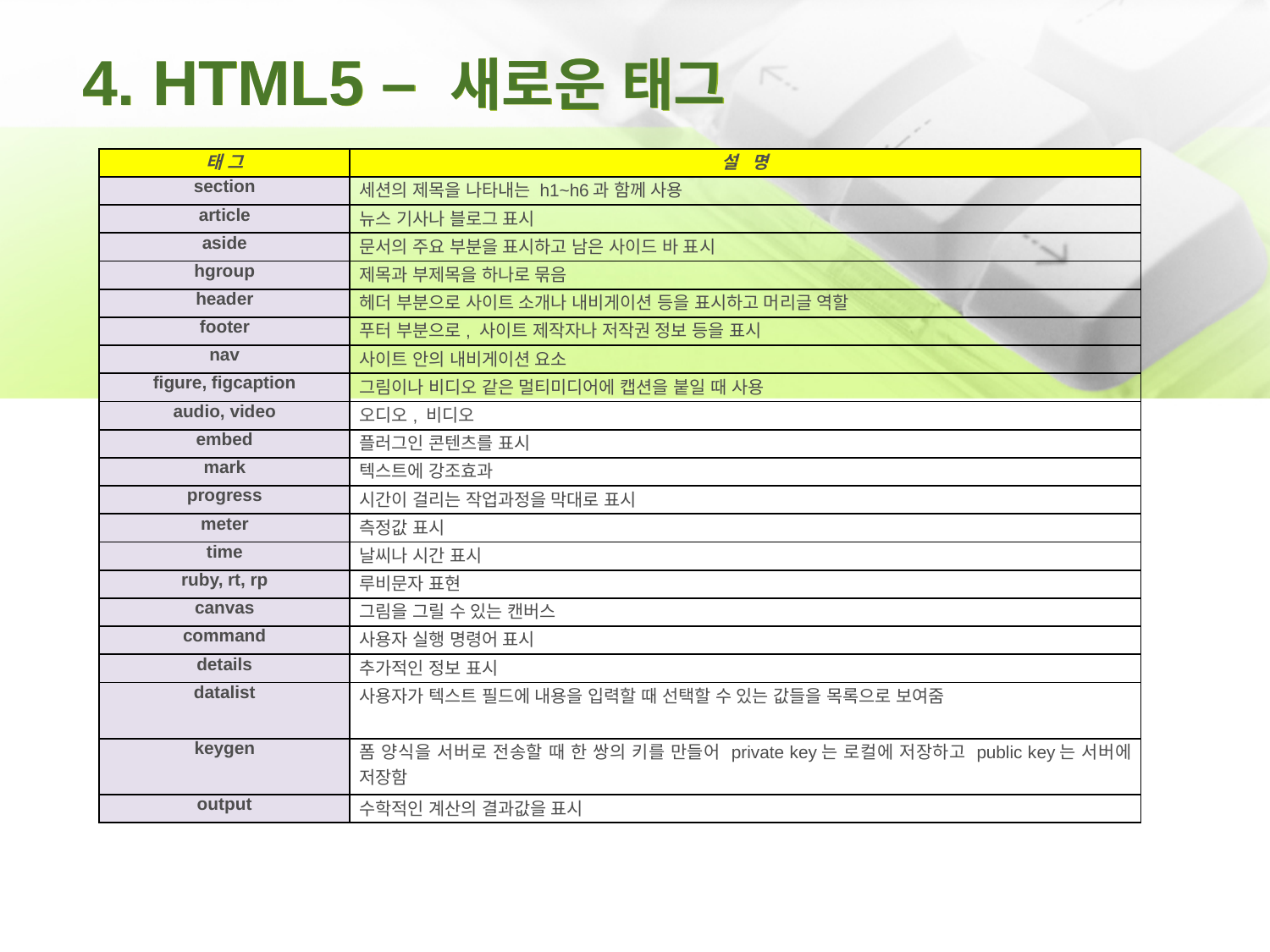

# 4. HTML5 – 새로운 태그
| 태 그 | 설 명 |
| --- | --- |
| section | 세션의 제목을 나타내는 h1~h6과 함께 사용 |
| article | 뉴스 기사나 블로그 표시 |
| aside | 문서의 주요 부분을 표시하고 남은 사이드 바 표시 |
| hgroup | 제목과 부제목을 하나로 묶음 |
| header | 헤더 부분으로 사이트 소개나 내비게이션 등을 표시하고 머리글 역할 |
| footer | 푸터 부분으로, 사이트 제작자나 저작권 정보 등을 표시 |
| nav | 사이트 안의 내비게이션 요소 |
| figure, figcaption | 그림이나 비디오 같은 멀티미디어에 캡션을 붙일 때 사용 |
| audio, video | 오디오, 비디오 |
| embed | 플러그인 콘텐츠를 표시 |
| mark | 텍스트에 강조효과 |
| progress | 시간이 걸리는 작업과정을 막대로 표시 |
| meter | 측정값 표시 |
| time | 날씨나 시간 표시 |
| ruby, rt, rp | 루비문자 표현 |
| canvas | 그림을 그릴 수 있는 캔버스 |
| command | 사용자 실행 명령어 표시 |
| details | 추가적인 정보 표시 |
| datalist | 사용자가 텍스트 필드에 내용을 입력할 때 선택할 수 있는 값들을 목록으로 보여줌 |
| keygen | 폼 양식을 서버로 전송할 때 한 쌍의 키를 만들어 private key는 로컬에 저장하고 public key는 서버에 저장함 |
| output | 수학적인 계산의 결과값을 표시 |